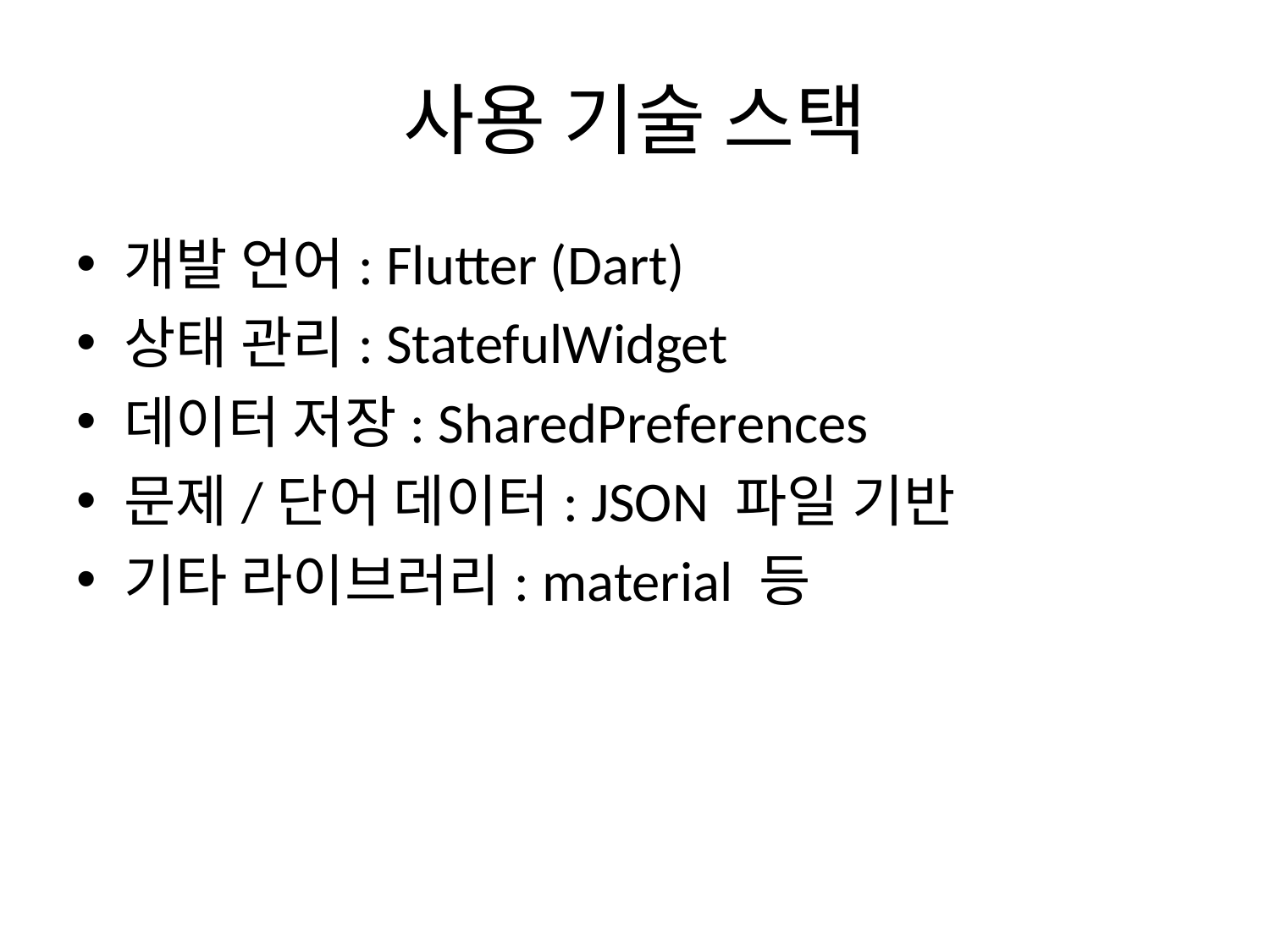

# 사용 기술 스택
개발 언어: Flutter (Dart)
상태 관리: StatefulWidget
데이터 저장: SharedPreferences
문제/단어 데이터: JSON 파일 기반
기타 라이브러리: material 등